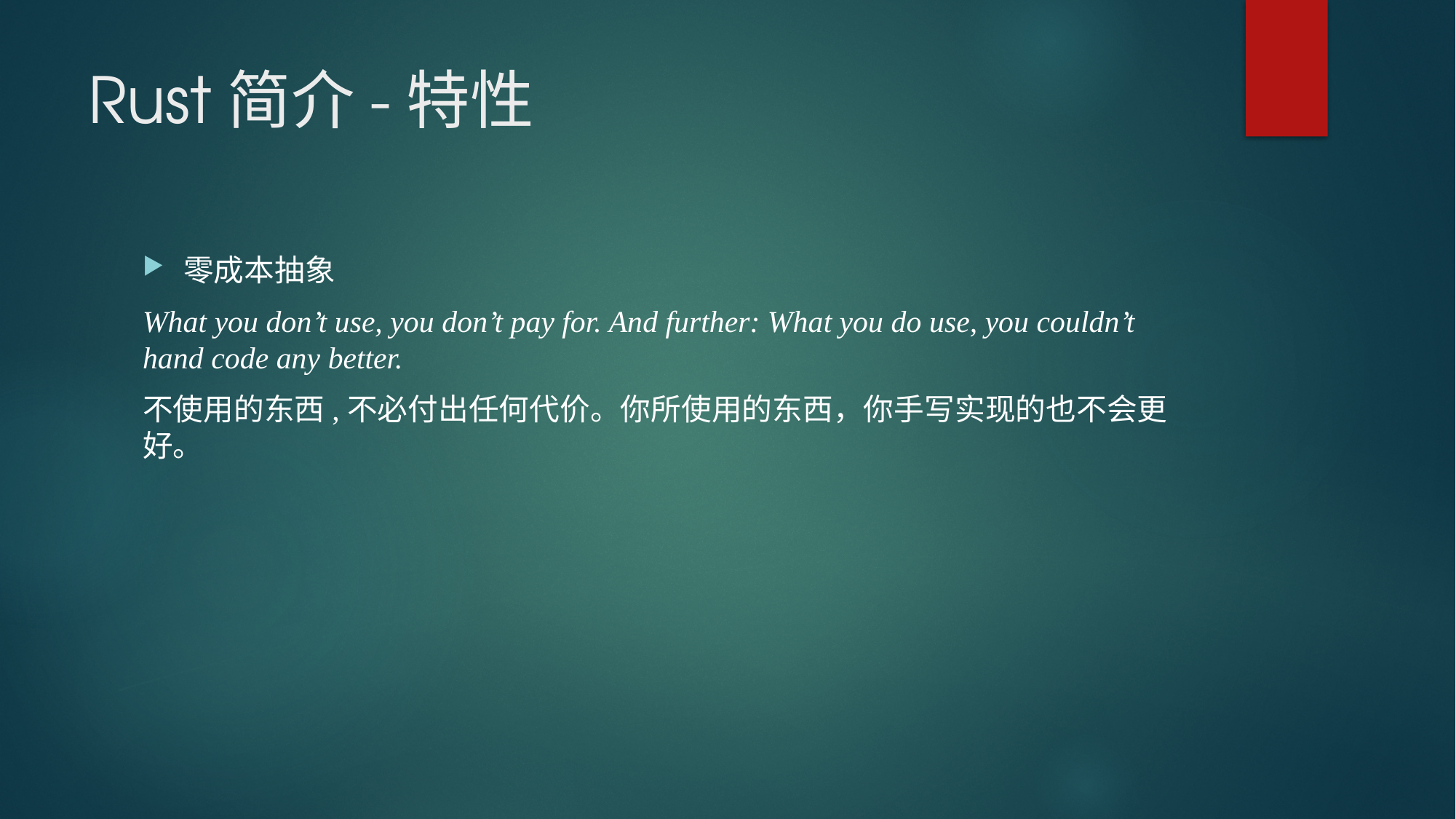

# Rust简介-特性
零成本抽象
What you don’t use, you don’t pay for. And further: What you do use, you couldn’t hand code any better.
不使用的东西,不必付出任何代价。你所使用的东西，你手写实现的也不会更好。